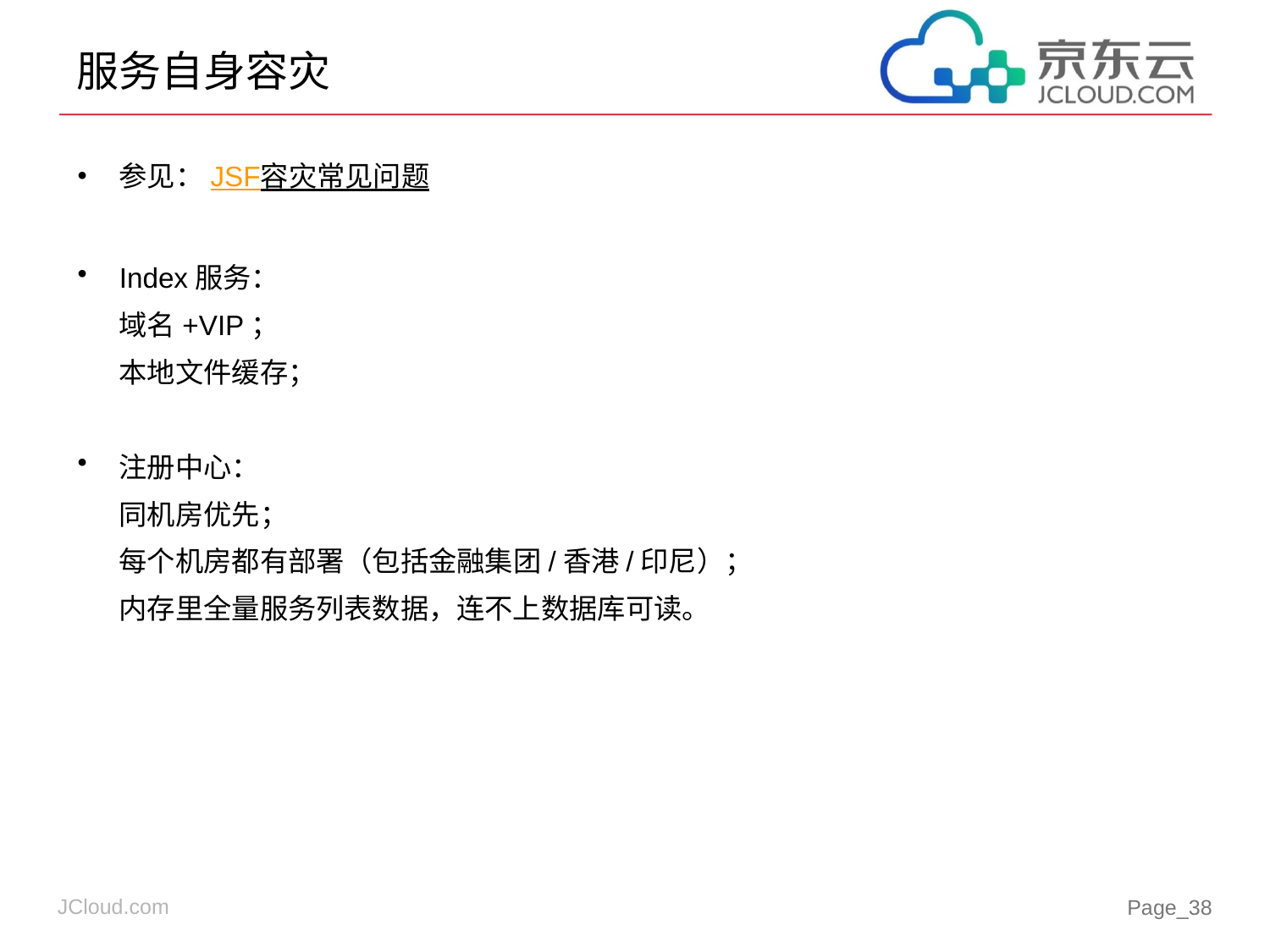

# 服务自身容灾
参见：JSF容灾常见问题

Index服务：
域名+VIP；
本地文件缓存；

注册中心：
同机房优先；
每个机房都有部署（包括金融集团/香港/印尼）；
内存里全量服务列表数据，连不上数据库可读。
Page_38